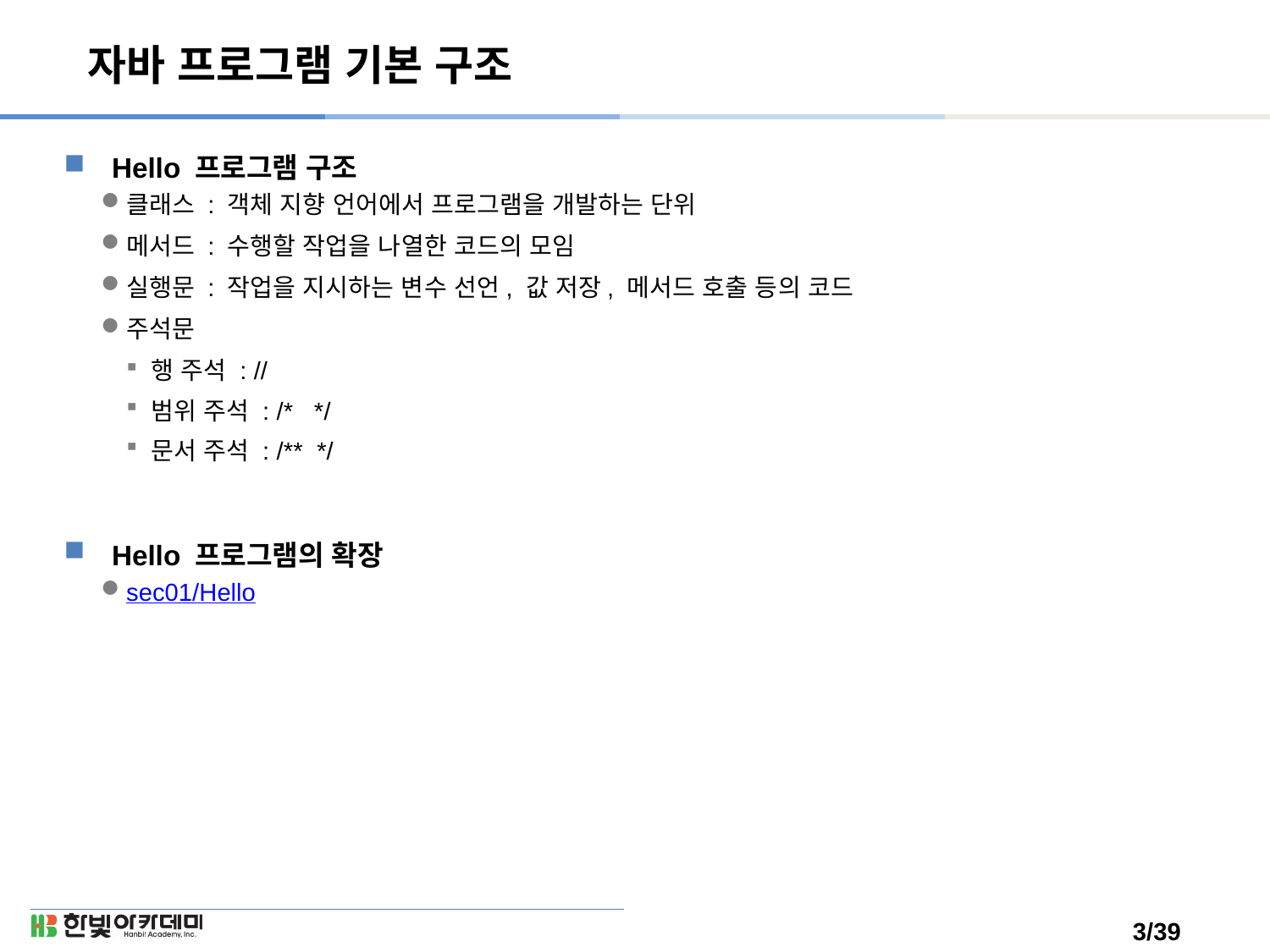

# 자바 프로그램 기본 구조
Hello 프로그램 구조
클래스 : 객체 지향 언어에서 프로그램을 개발하는 단위
메서드 : 수행할 작업을 나열한 코드의 모임
실행문 : 작업을 지시하는 변수 선언, 값 저장, 메서드 호출 등의 코드
주석문
행 주석 : //
범위 주석 : /*   */
문서 주석 : /**  */

Hello 프로그램의 확장
sec01/Hello